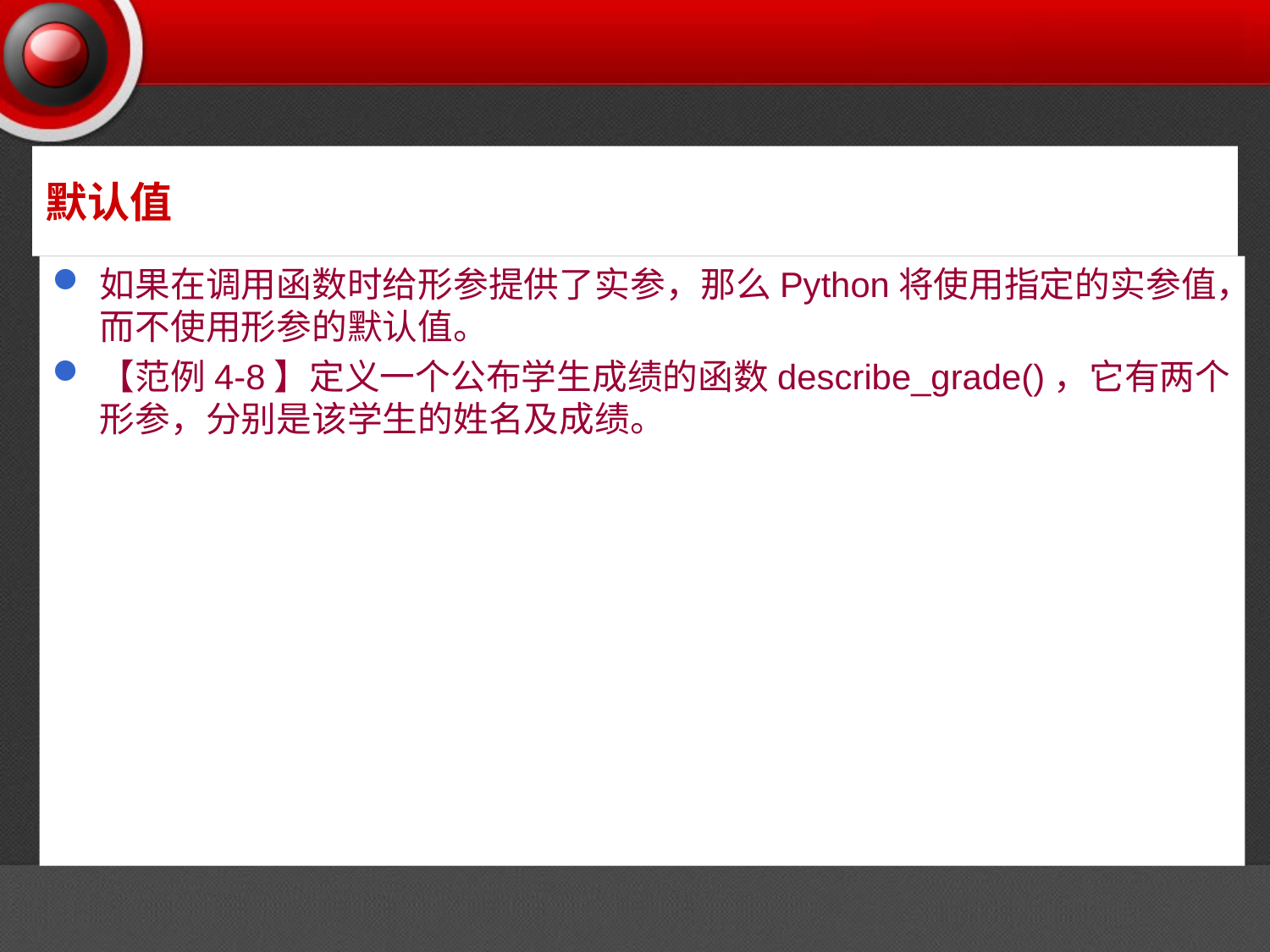

# 默认值
如果在调用函数时给形参提供了实参，那么Python将使用指定的实参值，而不使用形参的默认值。
【范例4-8】定义一个公布学生成绩的函数describe_grade()，它有两个形参，分别是该学生的姓名及成绩。